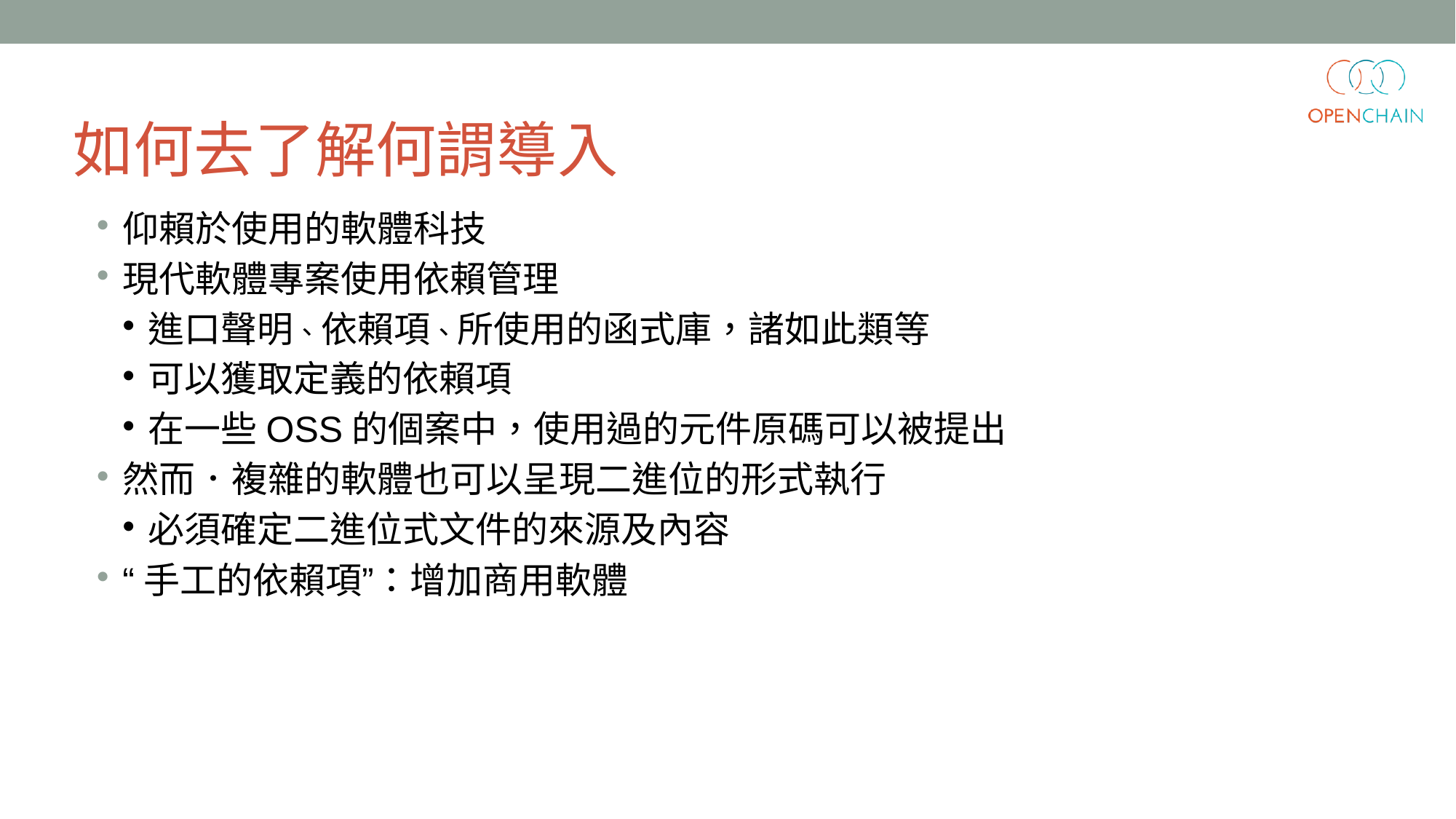

如何去了解何謂導入
仰賴於使用的軟體科技
現代軟體專案使用依賴管理
進口聲明、依賴項、所使用的函式庫，諸如此類等
可以獲取定義的依賴項
在一些OSS的個案中，使用過的元件原碼可以被提出
然而．複雜的軟體也可以呈現二進位的形式執行
必須確定二進位式文件的來源及內容
“手工的依賴項”：增加商用軟體